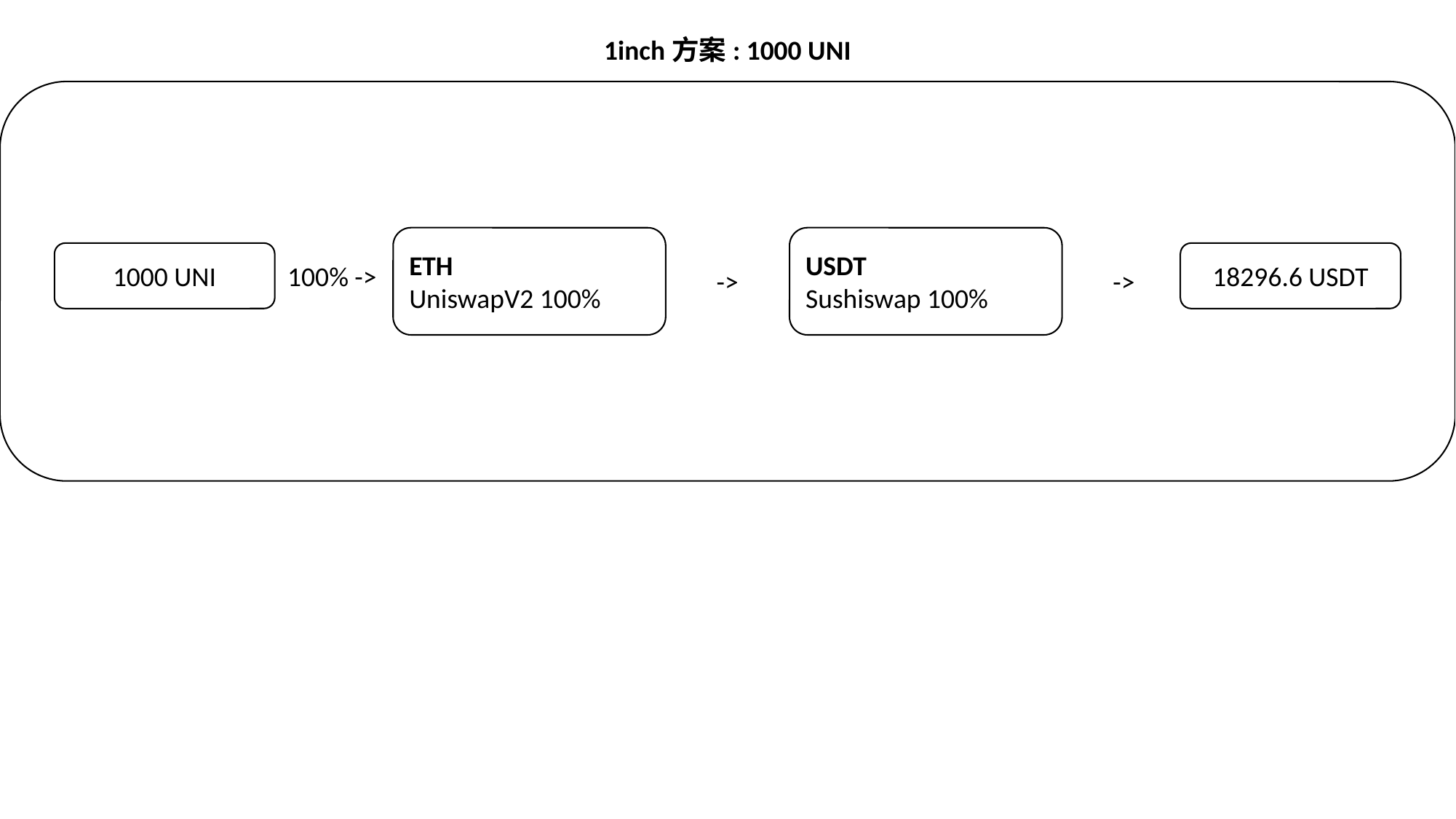

1inch方案: 1000 UNI

ETH
UniswapV2 100%
USDT
Sushiswap 100%
1000 UNI
18296.6 USDT
100% ->
->
->